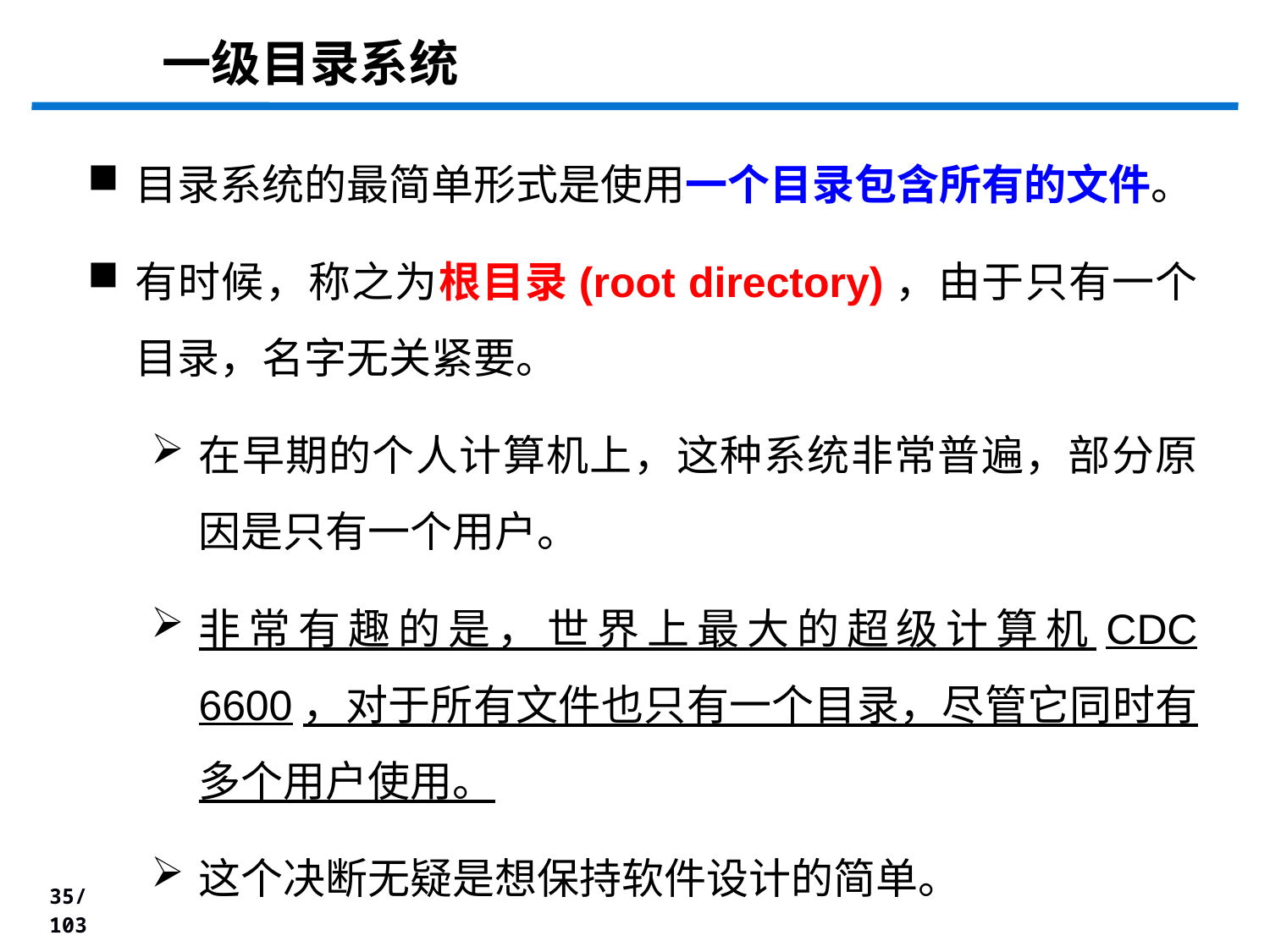

# 一级目录系统
目录系统的最简单形式是使用一个目录包含所有的文件。
有时候，称之为根目录(root directory)，由于只有一个目录，名字无关紧要。
在早期的个人计算机上，这种系统非常普遍，部分原因是只有一个用户。
非常有趣的是，世界上最大的超级计算机CDC 6600，对于所有文件也只有一个目录，尽管它同时有多个用户使用。
这个决断无疑是想保持软件设计的简单。